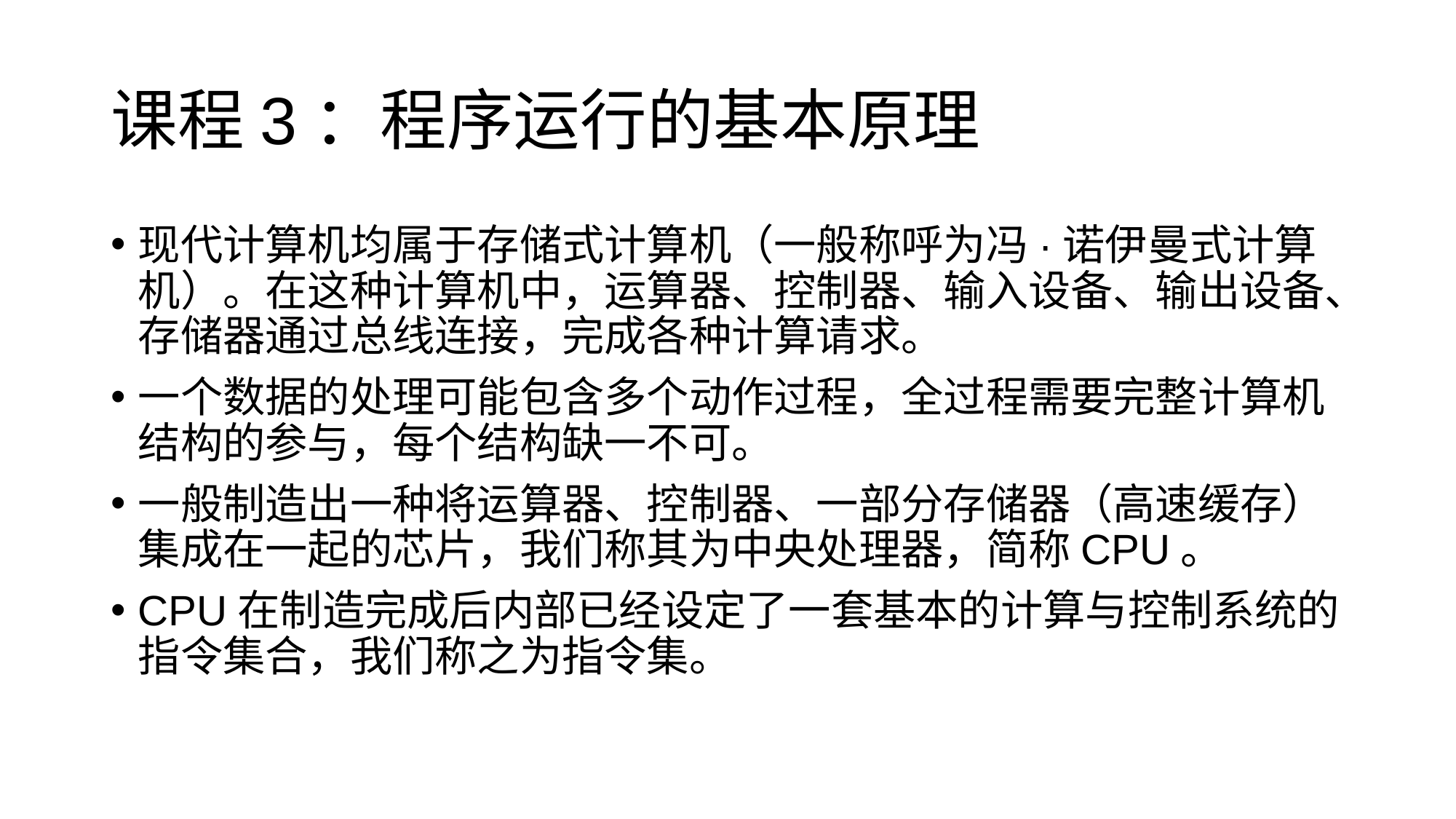

# 课程3：程序运行的基本原理
现代计算机均属于存储式计算机（一般称呼为冯·诺伊曼式计算机）。在这种计算机中，运算器、控制器、输入设备、输出设备、存储器通过总线连接，完成各种计算请求。
一个数据的处理可能包含多个动作过程，全过程需要完整计算机结构的参与，每个结构缺一不可。
一般制造出一种将运算器、控制器、一部分存储器（高速缓存）集成在一起的芯片，我们称其为中央处理器，简称CPU。
CPU在制造完成后内部已经设定了一套基本的计算与控制系统的指令集合，我们称之为指令集。